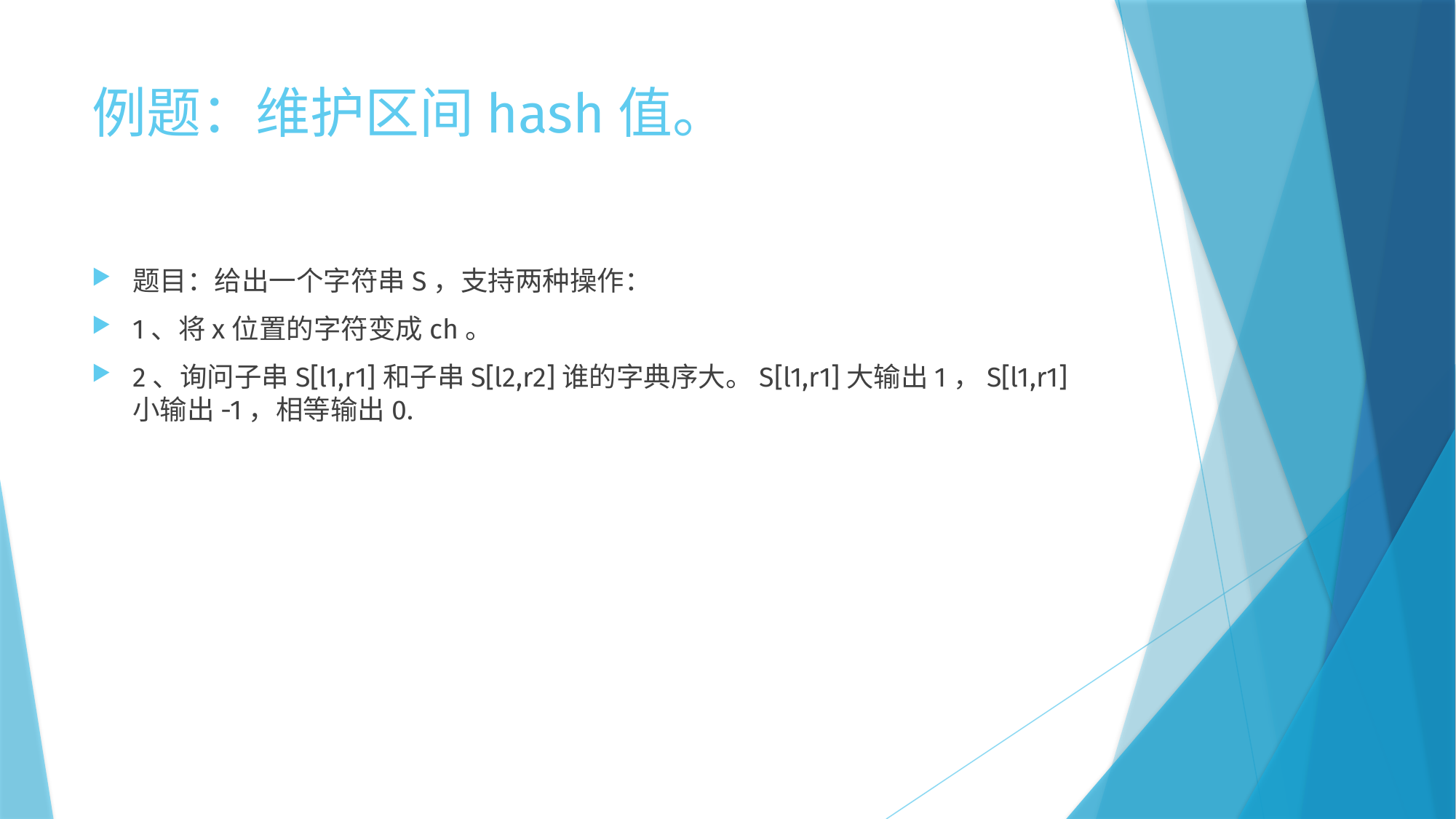

# 例题：维护区间hash值。
题目：给出一个字符串S，支持两种操作：
1、将x位置的字符变成ch。
2、询问子串S[l1,r1]和子串S[l2,r2]谁的字典序大。S[l1,r1]大输出1，S[l1,r1]小输出-1，相等输出0.